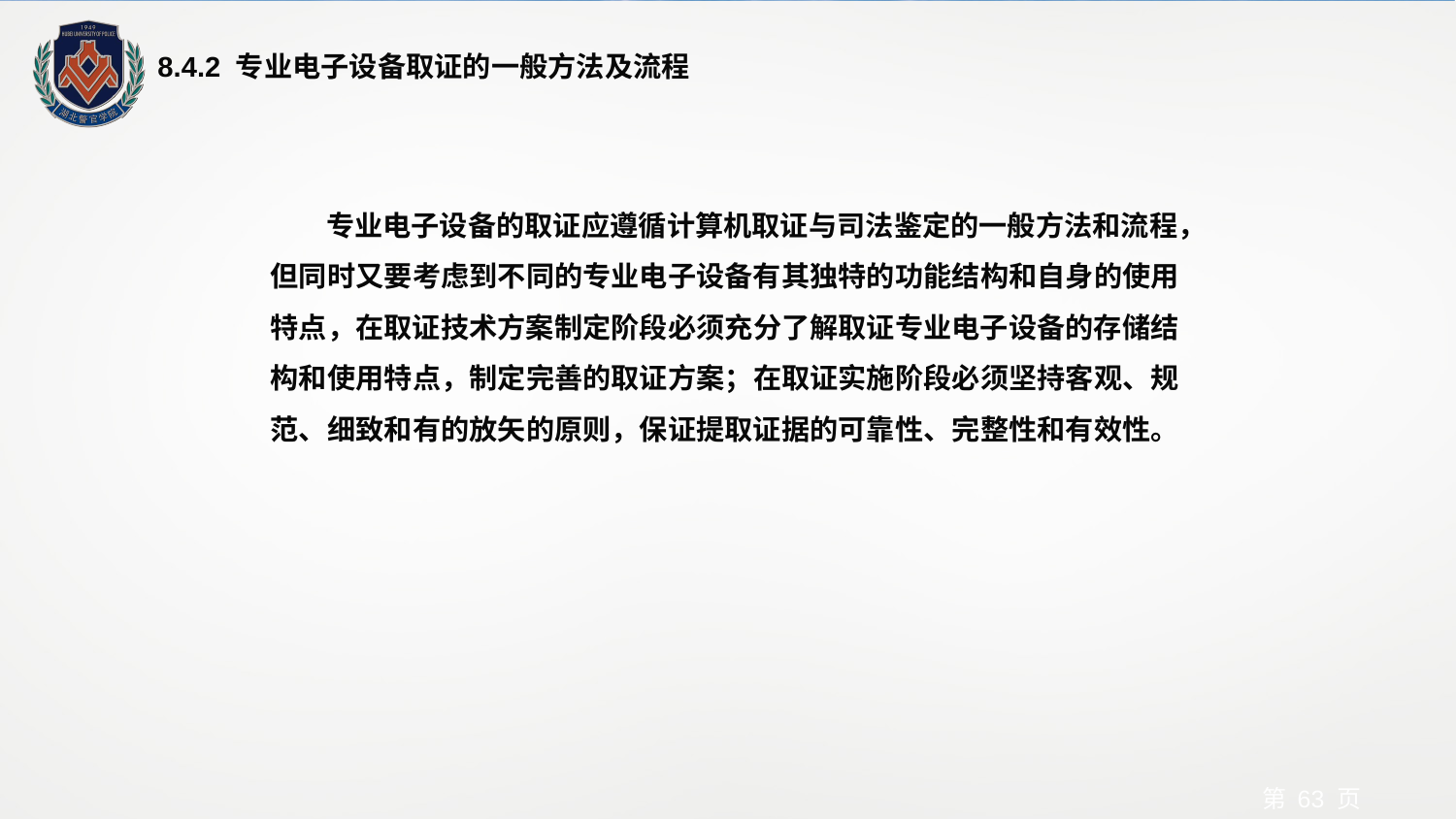

8.4.2 专业电子设备取证的一般方法及流程
 专业电子设备的取证应遵循计算机取证与司法鉴定的一般方法和流程，但同时又要考虑到不同的专业电子设备有其独特的功能结构和自身的使用特点，在取证技术方案制定阶段必须充分了解取证专业电子设备的存储结构和使用特点，制定完善的取证方案；在取证实施阶段必须坚持客观、规范、细致和有的放矢的原则，保证提取证据的可靠性、完整性和有效性。

图9-16 正版软件文件列表机关键文件的属性